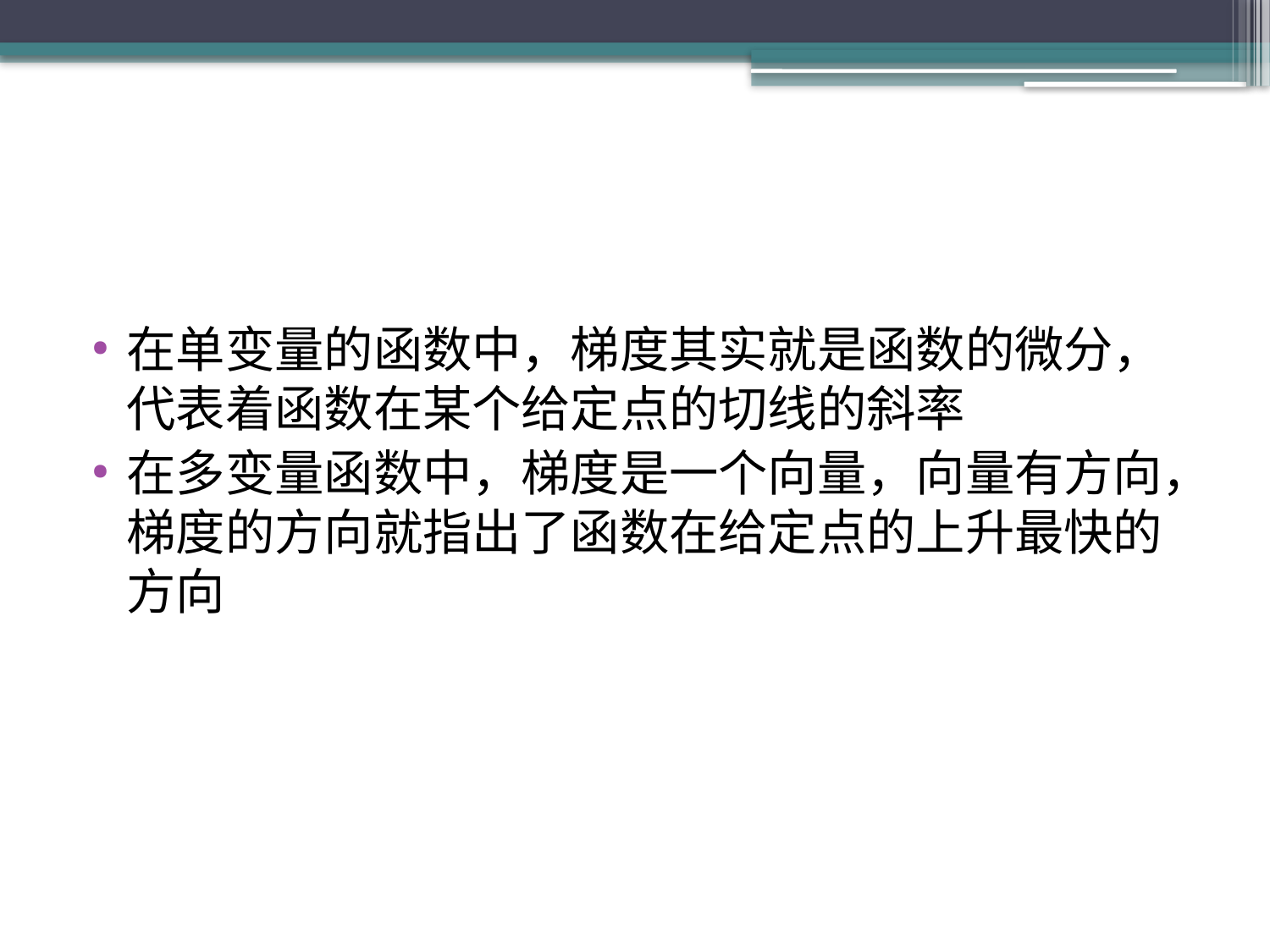

#
在单变量的函数中，梯度其实就是函数的微分，代表着函数在某个给定点的切线的斜率
在多变量函数中，梯度是一个向量，向量有方向，梯度的方向就指出了函数在给定点的上升最快的方向